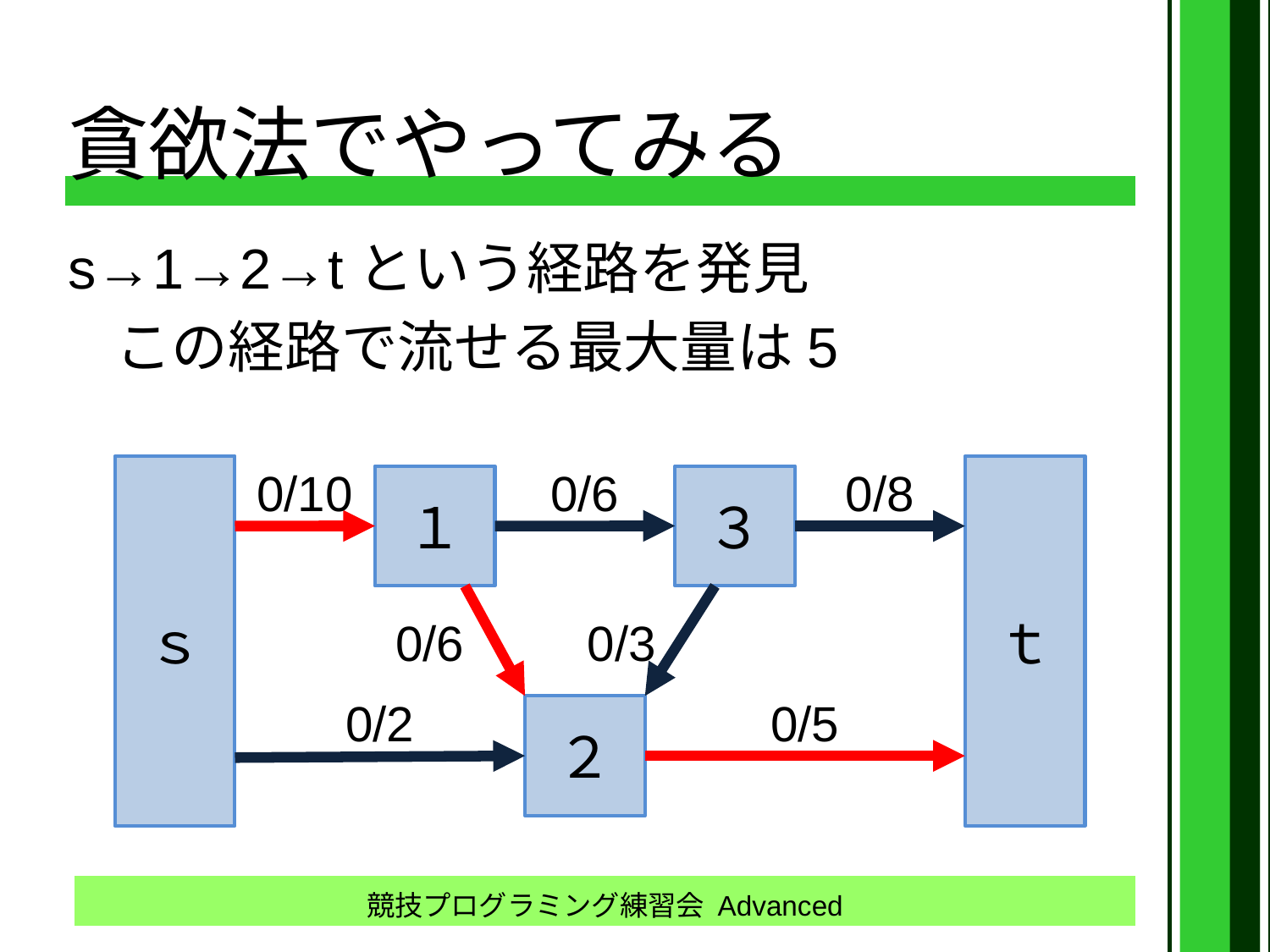

# 貪欲法でやってみる
s→1→2→tという経路を発見
	この経路で流せる最大量は5
ｓ
0/10
0/6
0/8
ｔ
１
３
0/6
0/3
0/2
0/5
２
競技プログラミング練習会 Advanced